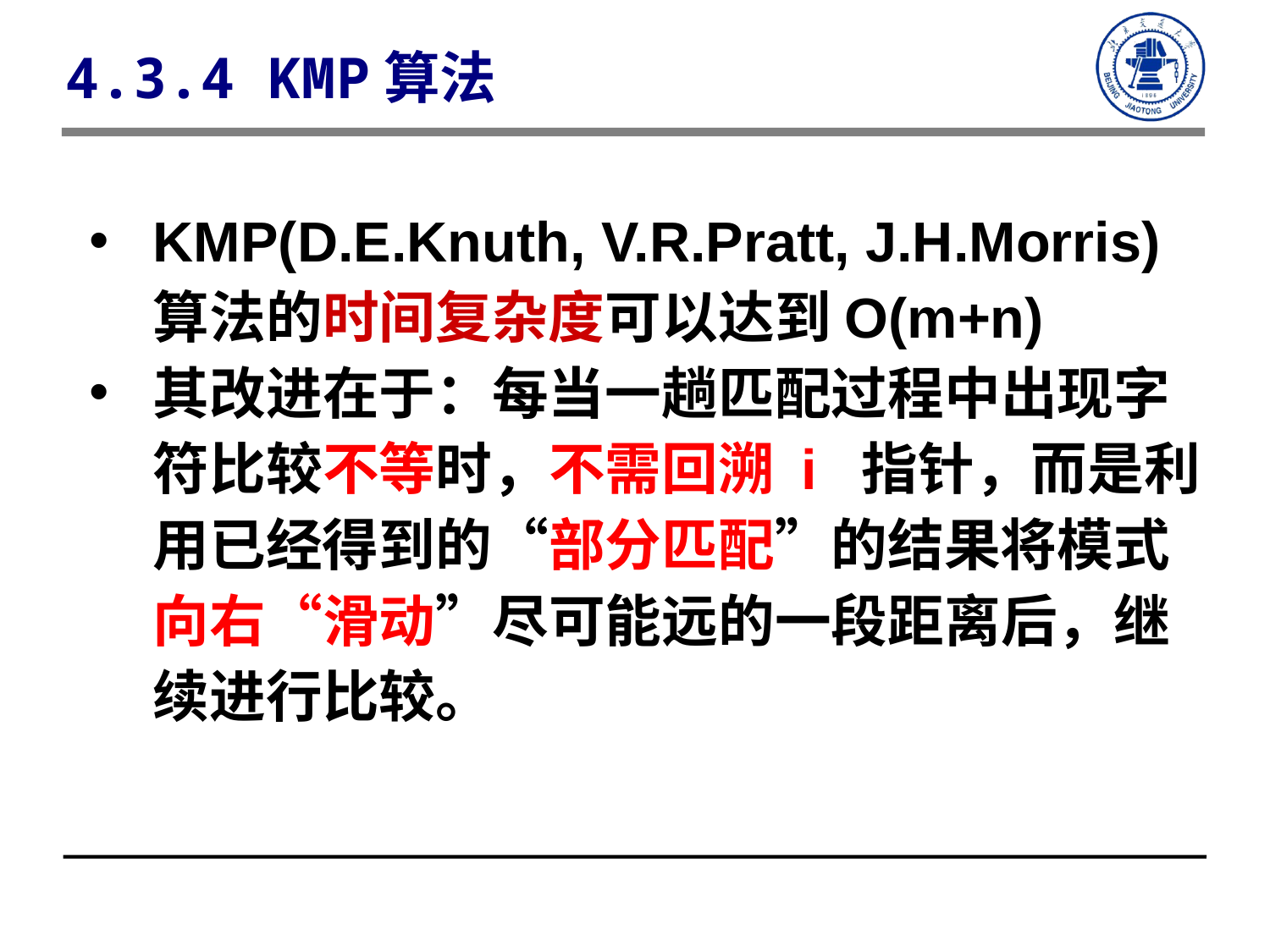

4.3.4 KMP算法
KMP(D.E.Knuth, V.R.Pratt, J.H.Morris) 算法的时间复杂度可以达到O(m+n)
其改进在于：每当一趟匹配过程中出现字符比较不等时，不需回溯 i  指针，而是利用已经得到的“部分匹配”的结果将模式向右“滑动”尽可能远的一段距离后，继续进行比较。